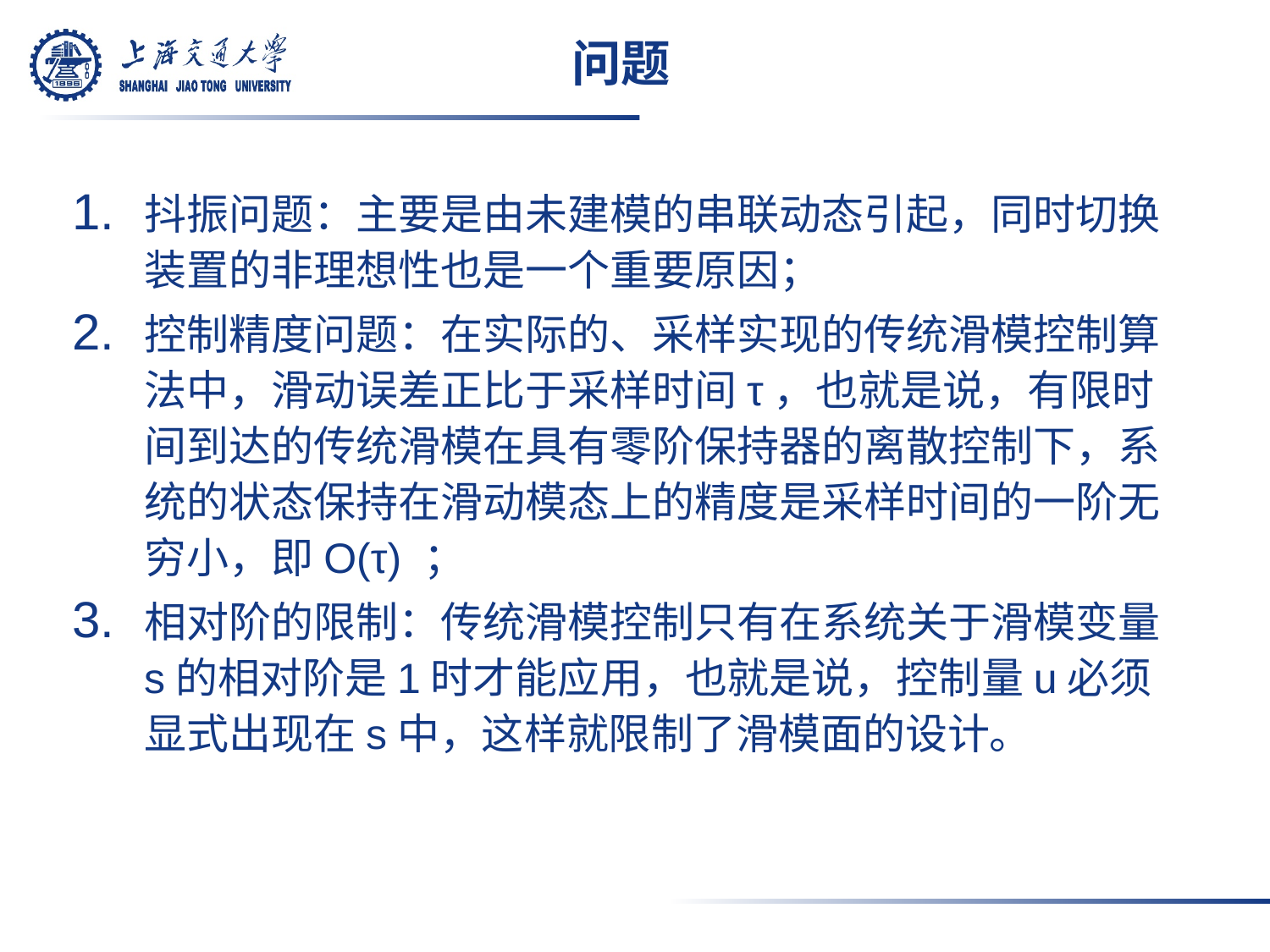

# 问题
抖振问题：主要是由未建模的串联动态引起，同时切换装置的非理想性也是一个重要原因；
控制精度问题：在实际的、采样实现的传统滑模控制算法中，滑动误差正比于采样时间τ，也就是说，有限时间到达的传统滑模在具有零阶保持器的离散控制下，系统的状态保持在滑动模态上的精度是采样时间的一阶无穷小，即O(τ) ；
相对阶的限制：传统滑模控制只有在系统关于滑模变量s的相对阶是1时才能应用，也就是说，控制量u必须显式出现在s中，这样就限制了滑模面的设计。